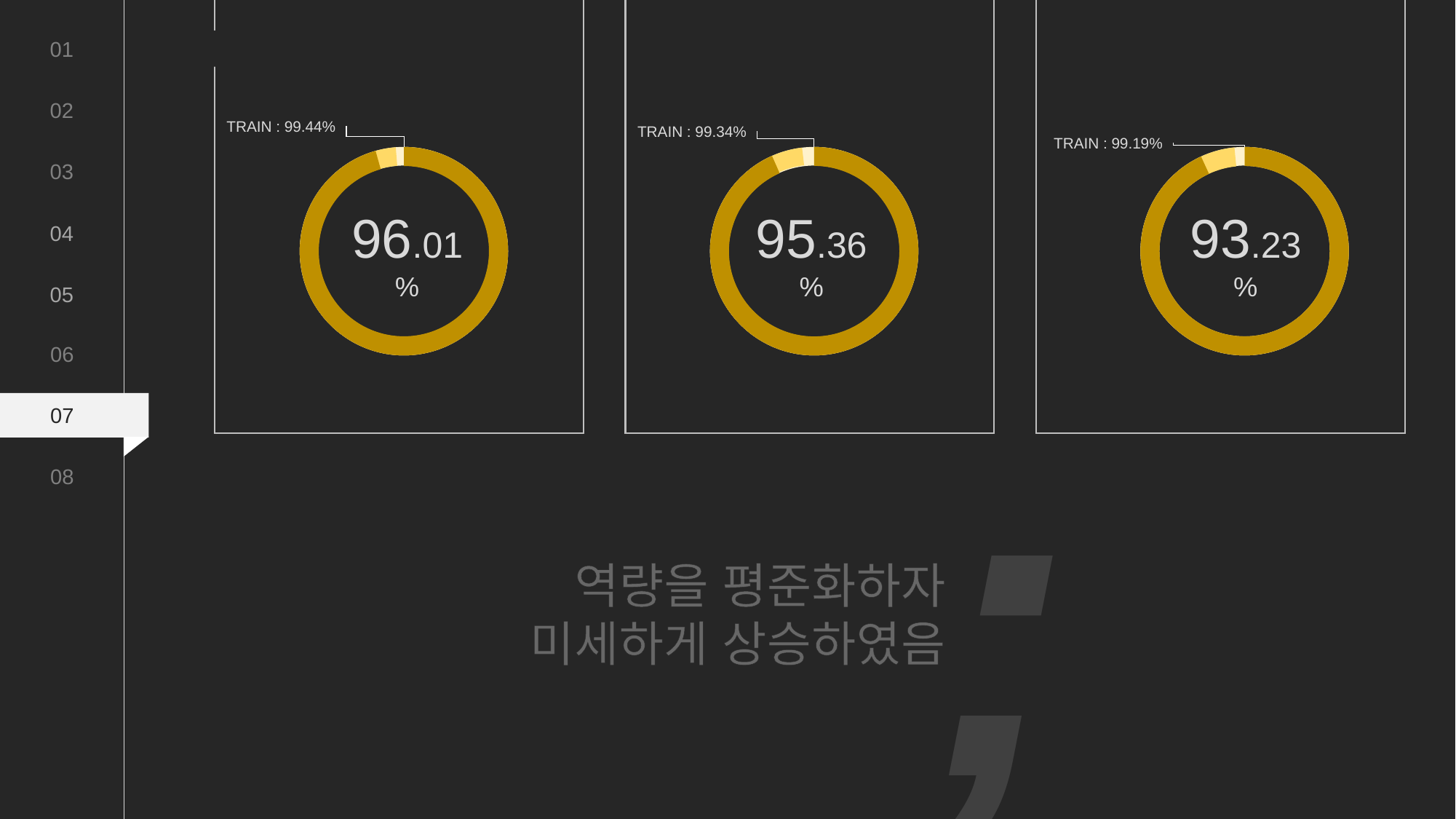

01
매개변수 조정 후 예측력 및 오버핏 확인
02
TRAIN : 99.44%
TRAIN : 99.34%
TRAIN : 99.19%

93.23
%

03
96.01
%
95.36
%
04
05
06
;

07
08
역량을 평준화하자
미세하게 상승하였음